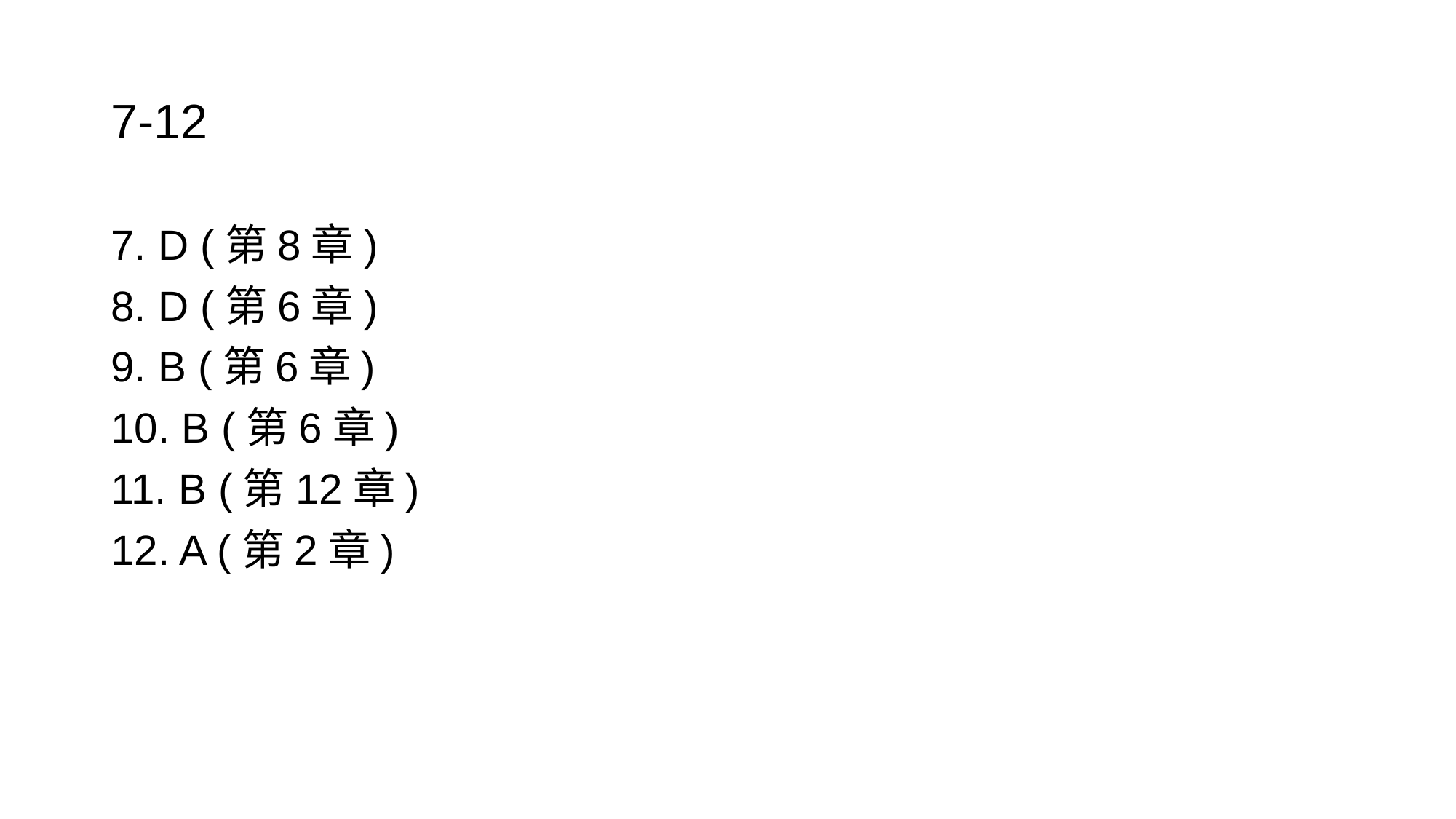

# 7-12
7. D (第8章)
8. D (第6章)
9. B (第6章)
10. B (第6章)
11. B (第12章)
12. A (第2章)